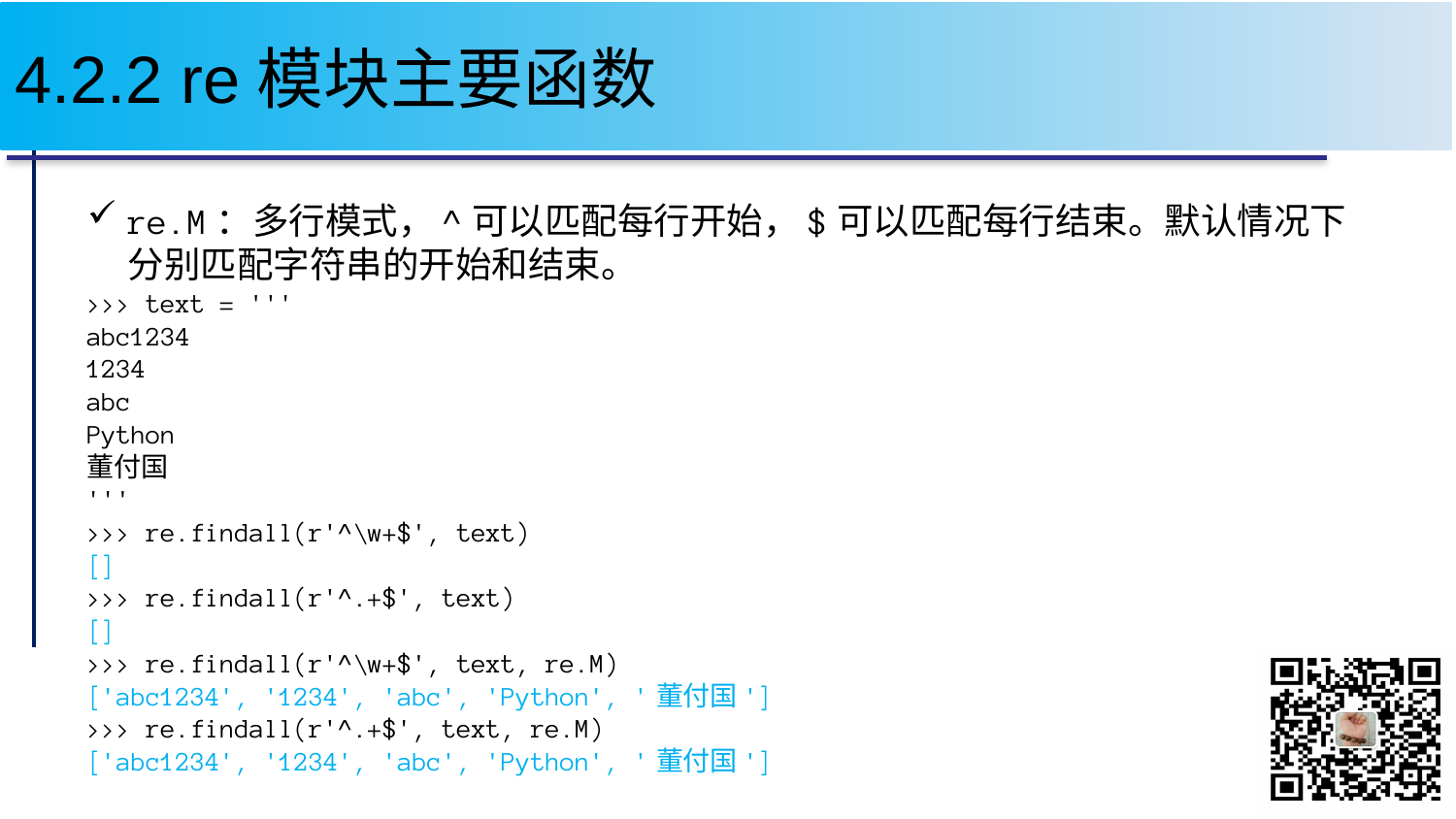

98
# 4.2.2 re模块主要函数
re.M：多行模式，^可以匹配每行开始，$可以匹配每行结束。默认情况下分别匹配字符串的开始和结束。
>>> text = '''
abc1234
1234
abc
Python
董付国
'''
>>> re.findall(r'^\w+$', text)
[]
>>> re.findall(r'^.+$', text)
[]
>>> re.findall(r'^\w+$', text, re.M)
['abc1234', '1234', 'abc', 'Python', '董付国']
>>> re.findall(r'^.+$', text, re.M)
['abc1234', '1234', 'abc', 'Python', '董付国']